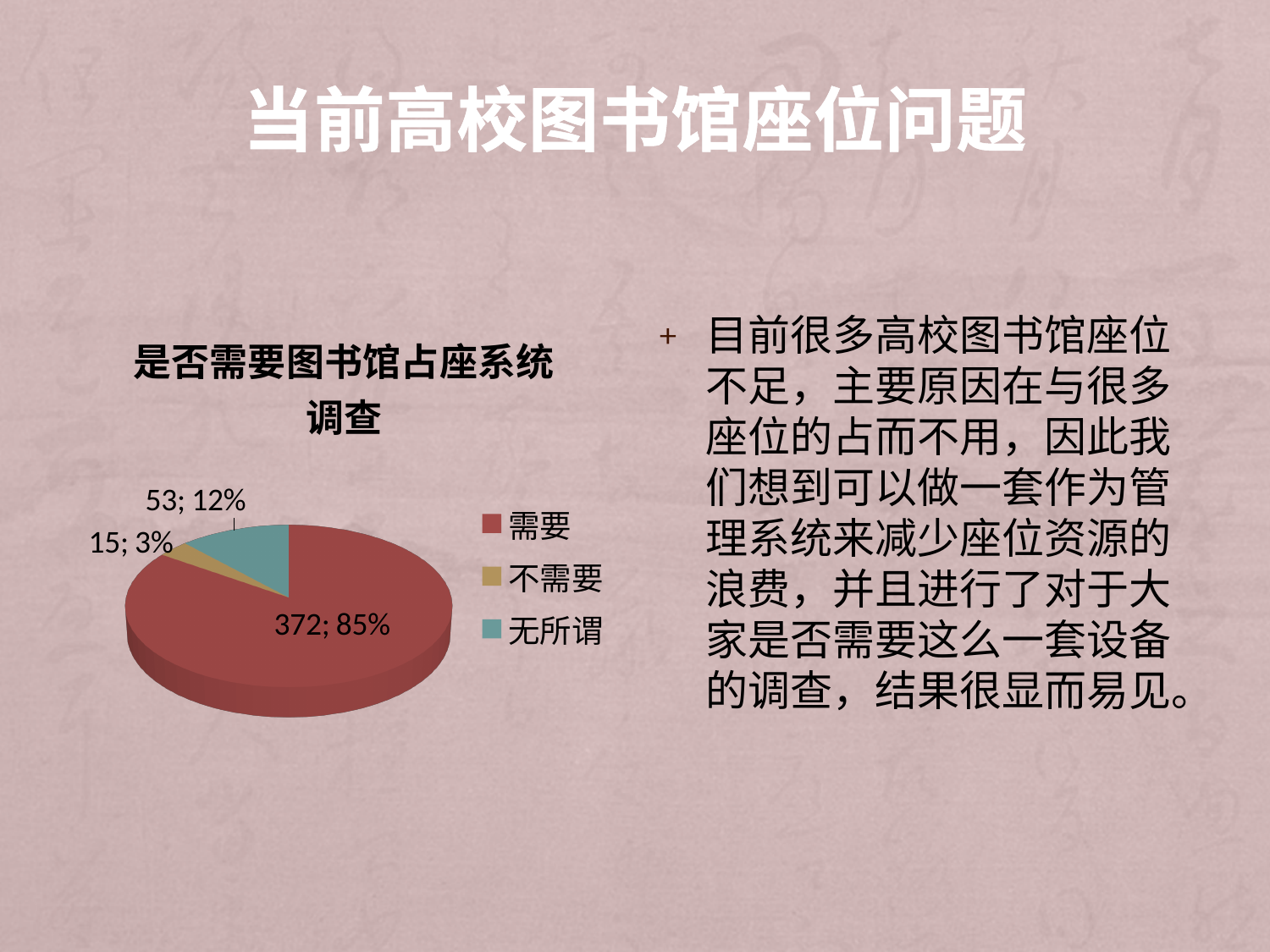

# 当前高校图书馆座位问题

[unsupported chart]

目前很多高校图书馆座位不足，主要原因在与很多座位的占而不用，因此我们想到可以做一套作为管理系统来减少座位资源的浪费，并且进行了对于大家是否需要这么一套设备的调查，结果很显而易见。